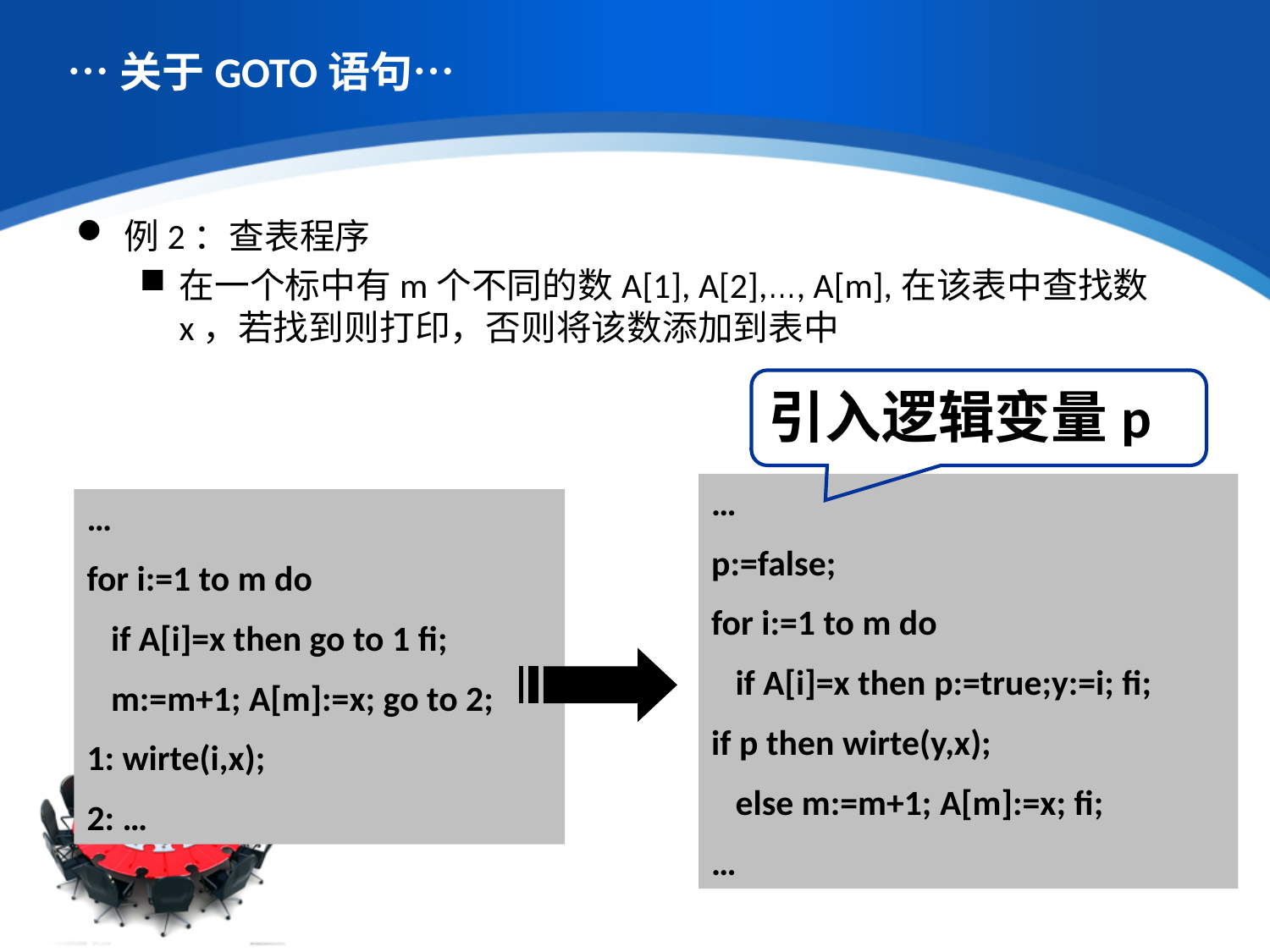

# …关于GOTO语句…
例2：查表程序
在一个标中有m个不同的数A[1], A[2],…, A[m],在该表中查找数x，若找到则打印，否则将该数添加到表中

引入逻辑变量p
…
p:=false;
for i:=1 to m do
   if A[i]=x then p:=true;y:=i; fi;
if p then wirte(y,x);
   else m:=m+1; A[m]:=x; fi;
…
…
for i:=1 to m do
   if A[i]=x then go to 1 fi;
   m:=m+1; A[m]:=x; go to 2;
1: wirte(i,x);
2: …